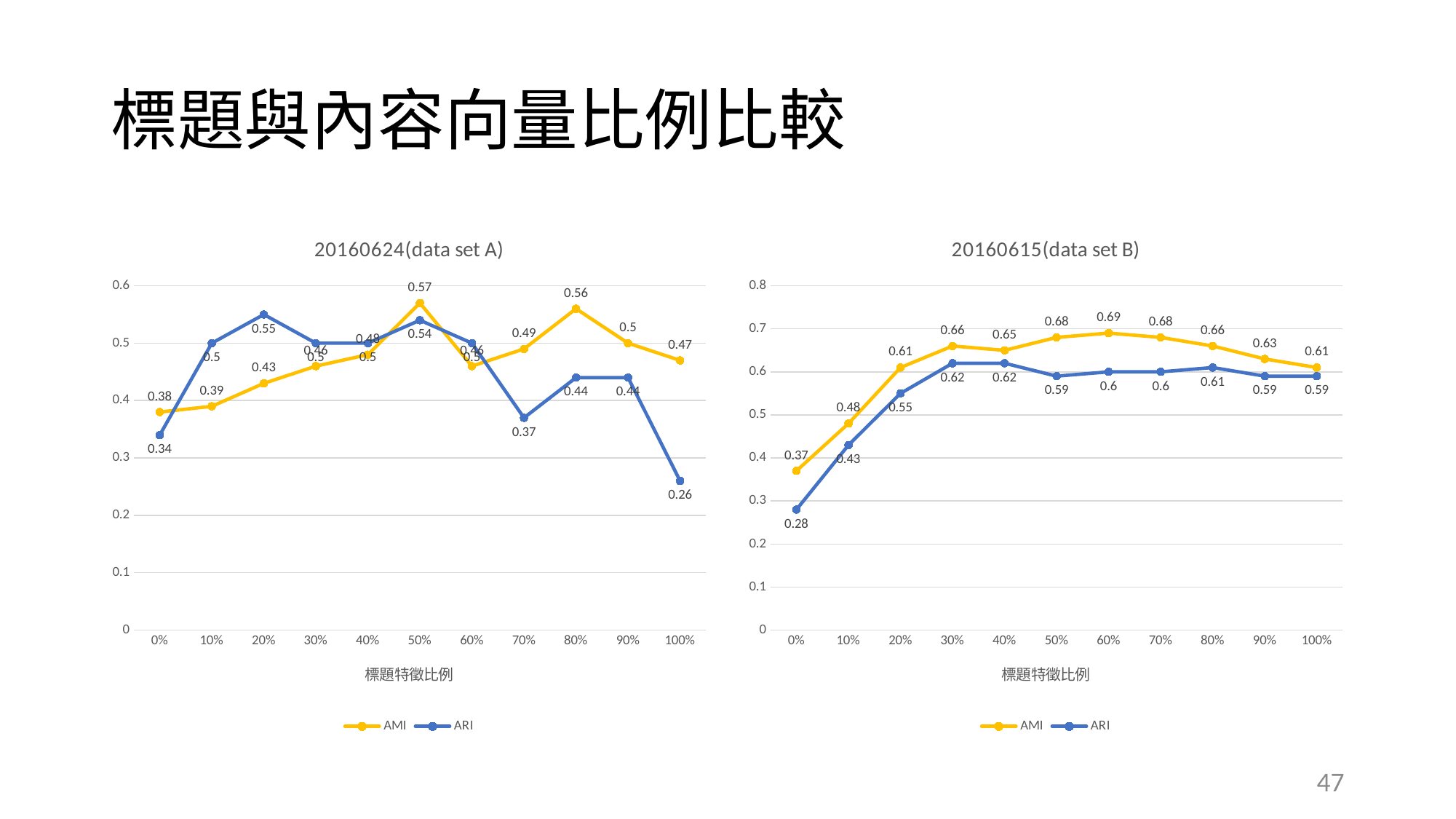

# 標題與內容向量比例比較

### Chart: 20160624(data set A)

| Category | AMI | ARI |
|---|---|---|
| 0.0 | 0.38 | 0.34 |
| 0.1 | 0.39 | 0.5 |
| 0.2 | 0.43 | 0.55 |
| 0.3 | 0.46 | 0.5 |
| 0.4 | 0.48 | 0.5 |
| 0.5 | 0.57 | 0.54 |
| 0.6 | 0.46 | 0.5 |
| 0.7 | 0.49 | 0.37 |
| 0.8 | 0.56 | 0.44 |
| 0.9 | 0.5 | 0.44 |
| 1.0 | 0.47 | 0.26 |

### Chart: 20160615(data set B)

| Category | AMI | ARI |
|---|---|---|
| 0.0 | 0.37 | 0.28 |
| 0.1 | 0.48 | 0.43 |
| 0.2 | 0.61 | 0.55 |
| 0.3 | 0.66 | 0.62 |
| 0.4 | 0.65 | 0.62 |
| 0.5 | 0.68 | 0.59 |
| 0.6 | 0.69 | 0.6 |
| 0.7 | 0.68 | 0.6 |
| 0.8 | 0.66 | 0.61 |
| 0.9 | 0.63 | 0.59 |
| 1.0 | 0.61 | 0.59 |
47